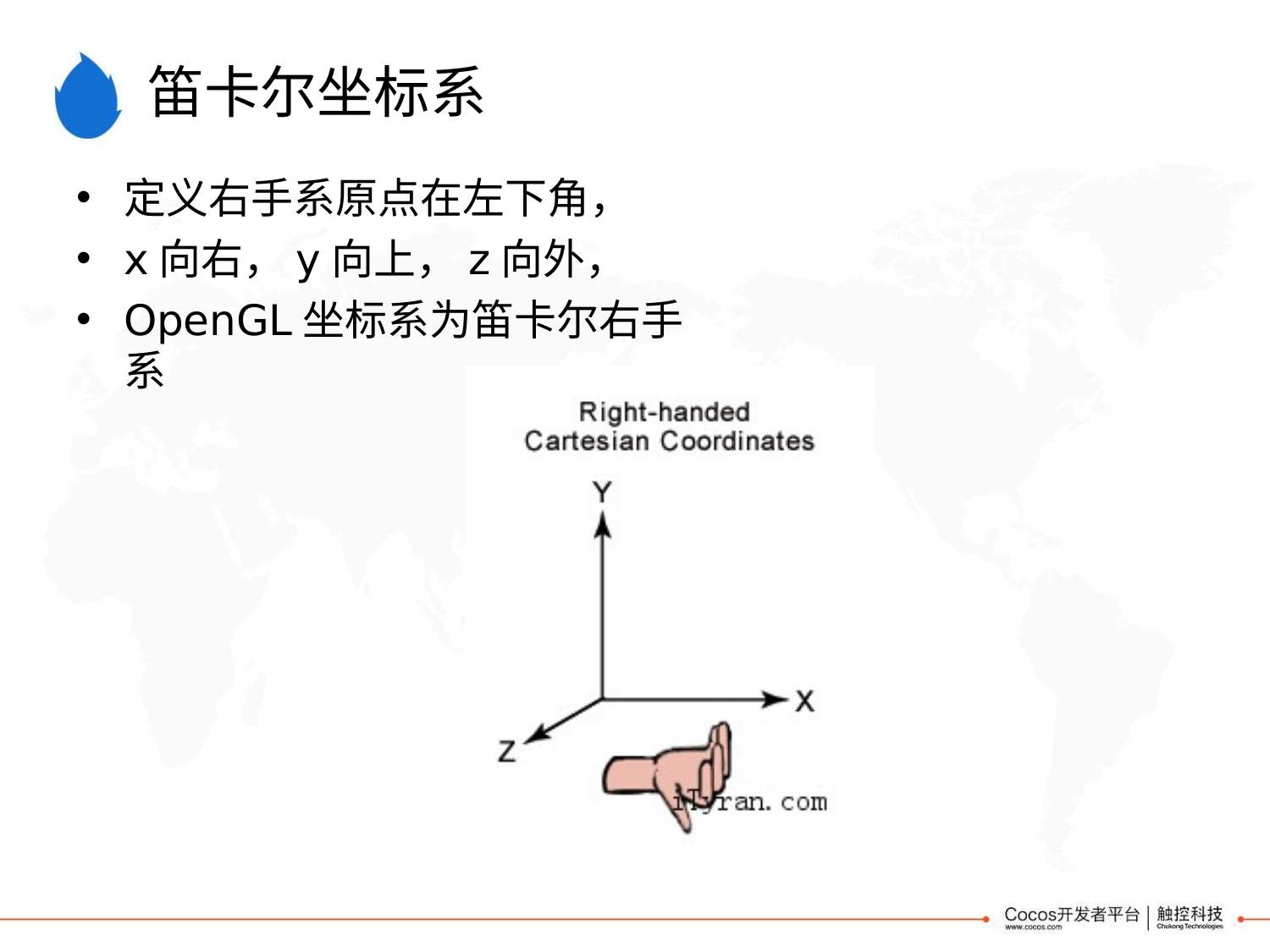

# 笛卡尔坐标系
定义右手系原点在左下角，
x向右，y向上，z向外，
OpenGL坐标系为笛卡尔右手系